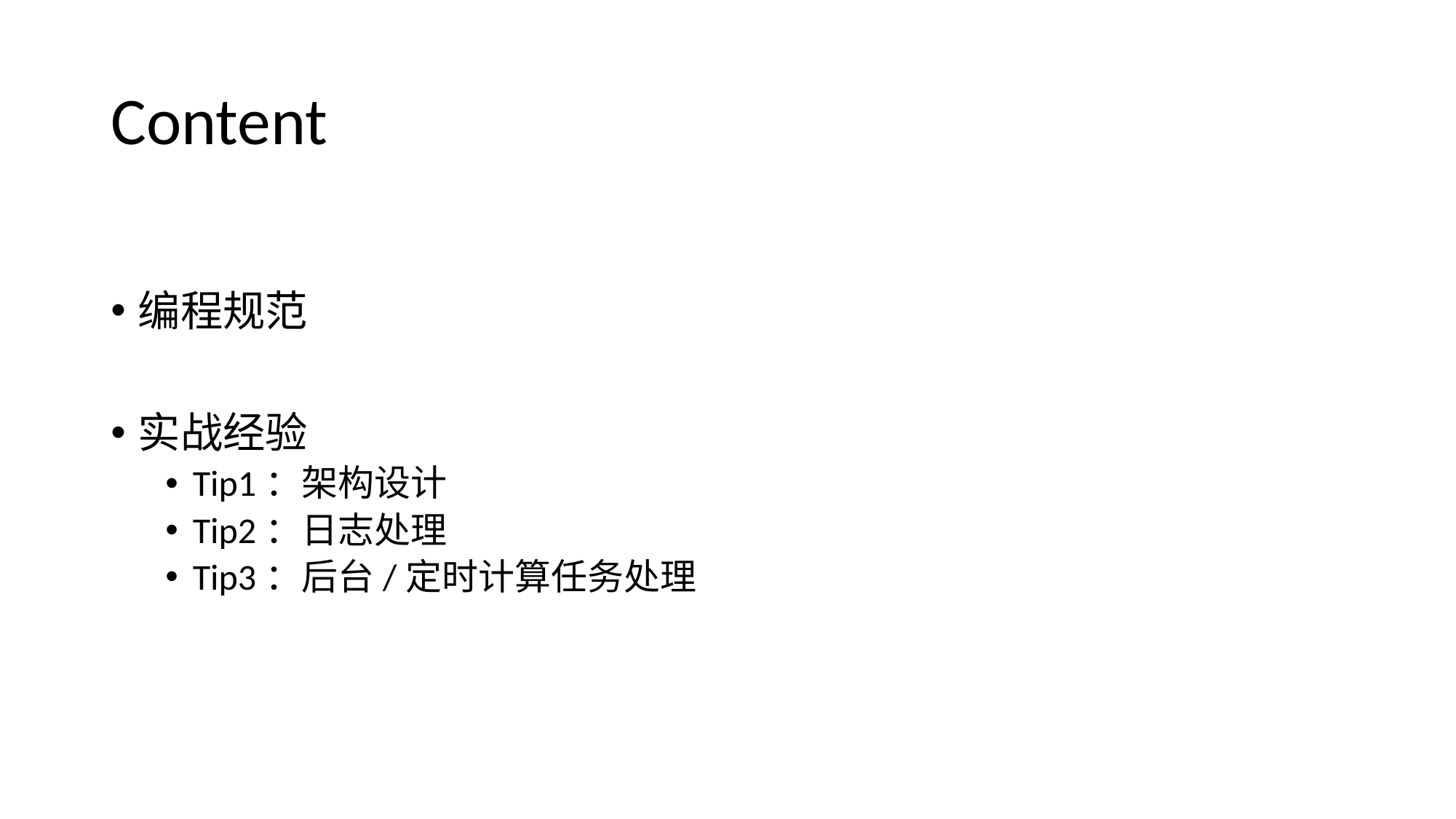

# Content

编程规范

实战经验
Tip1：架构设计
Tip2：日志处理
Tip3：后台/定时计算任务处理